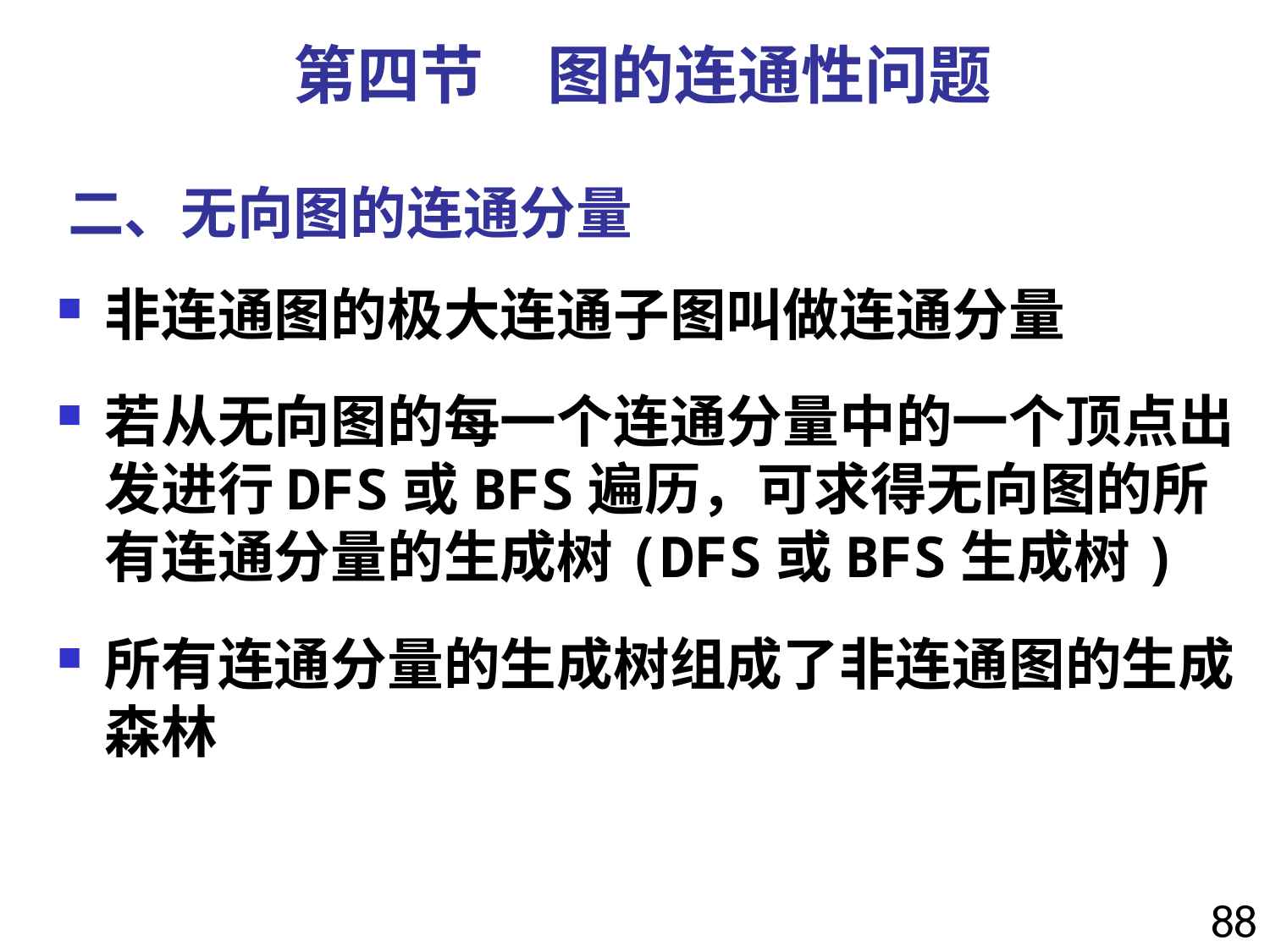

第四节　图的连通性问题
# 二、无向图的连通分量
非连通图的极大连通子图叫做连通分量
若从无向图的每一个连通分量中的一个顶点出发进行DFS或BFS遍历，可求得无向图的所有连通分量的生成树(DFS或BFS生成树)
所有连通分量的生成树组成了非连通图的生成森林
88